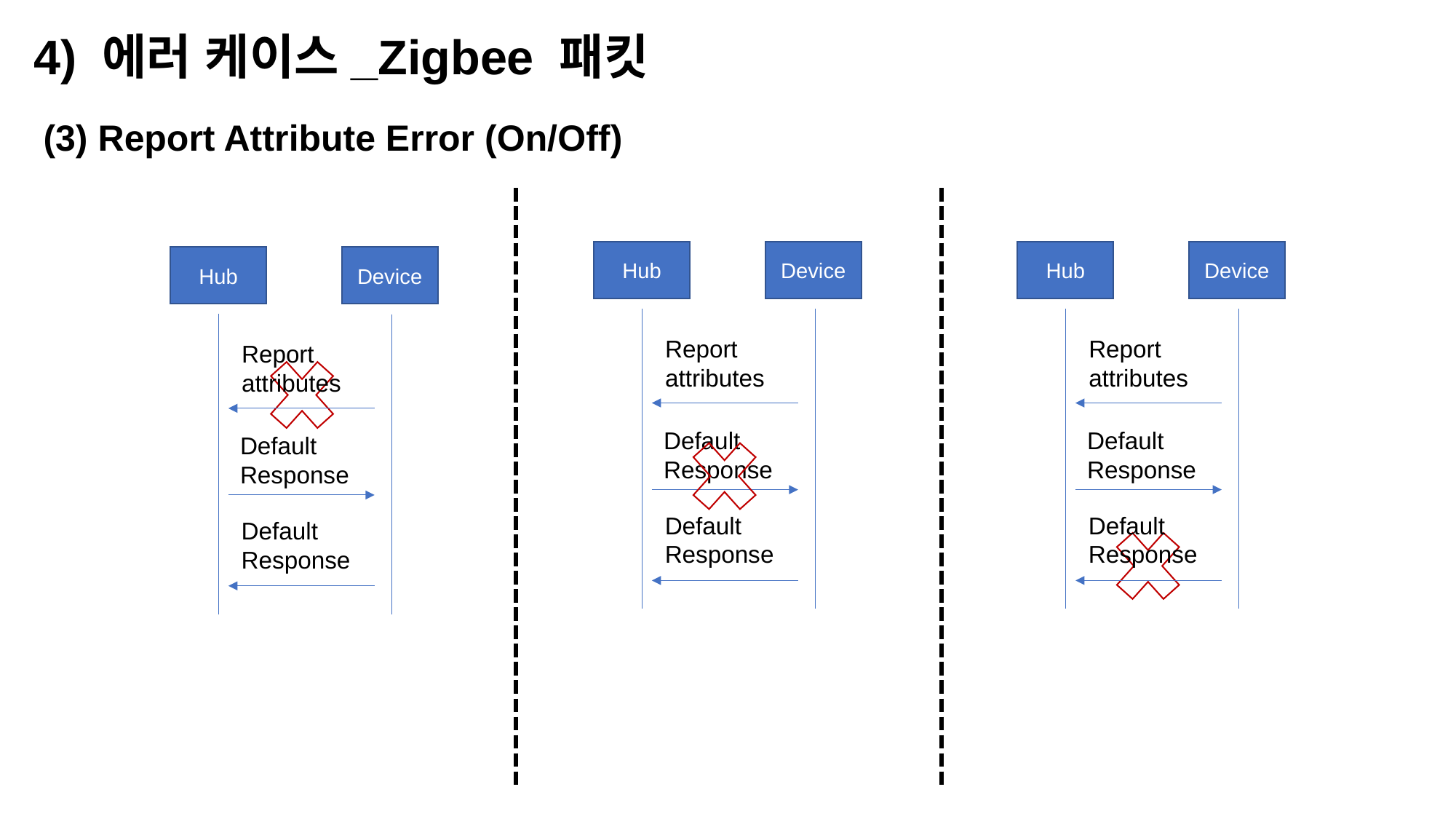

4) 에러 케이스_Zigbee 패킷
(3) Report Attribute Error (On/Off)
Device
Hub
Report attributes
Default Response
Default Response
Device
Hub
Report attributes
Default Response
Default Response
Device
Hub
Report attributes
Default Response
Default Response